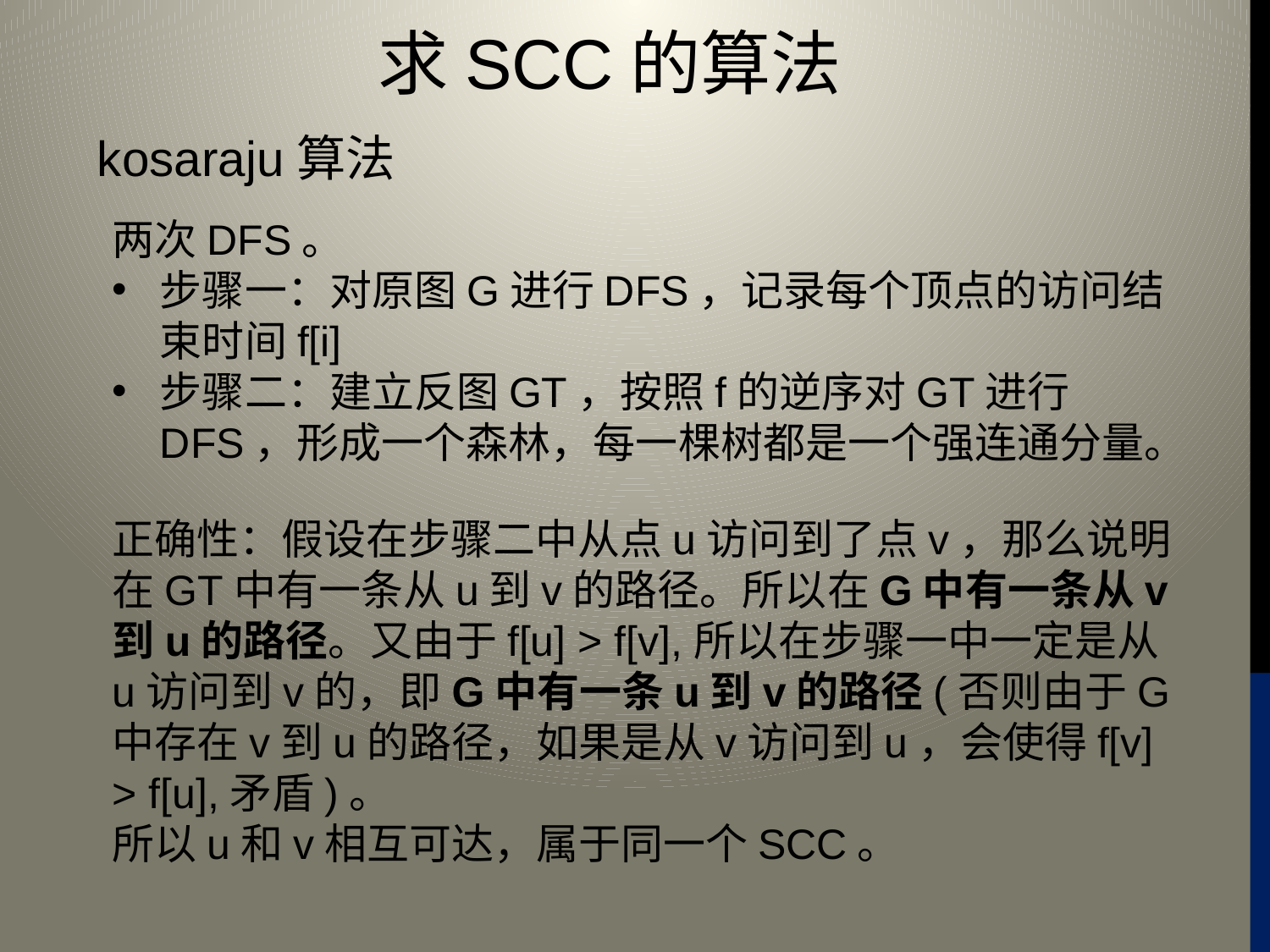

# 求SCC的算法
kosaraju算法

两次DFS。
步骤一：对原图G进行DFS，记录每个顶点的访问结束时间f[i]
步骤二：建立反图GT，按照f的逆序对GT进行DFS，形成一个森林，每一棵树都是一个强连通分量。
正确性：假设在步骤二中从点u访问到了点v，那么说明在GT中有一条从u到v的路径。所以在G中有一条从v到u的路径。又由于f[u] > f[v],所以在步骤一中一定是从u访问到v的，即G中有一条u到v的路径(否则由于G中存在v到u的路径，如果是从v访问到u，会使得f[v] > f[u],矛盾)。
所以u和v相互可达，属于同一个SCC。